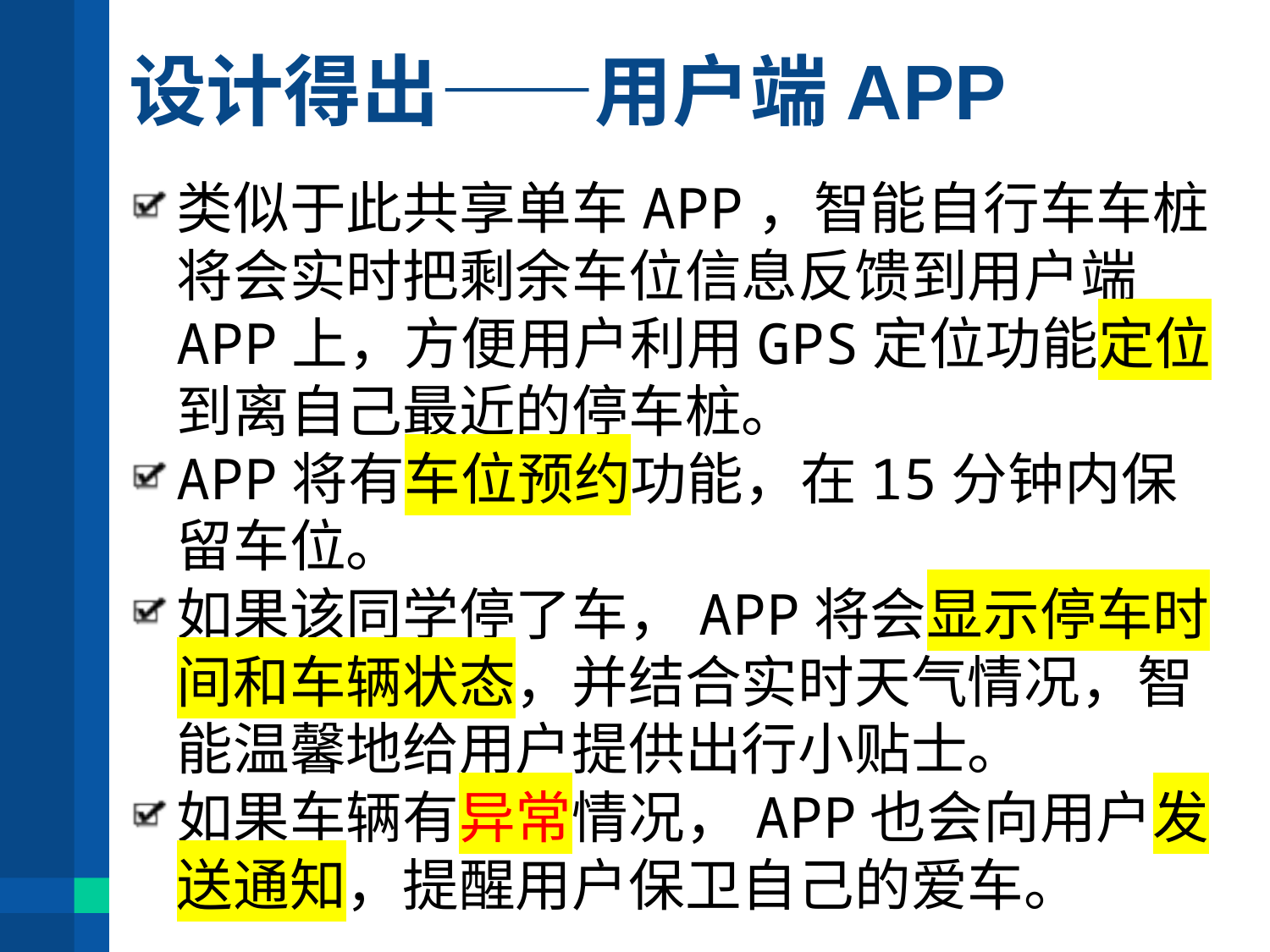

# 设计得出——用户端APP
类似于此共享单车APP，智能自行车车桩将会实时把剩余车位信息反馈到用户端APP上，方便用户利用GPS定位功能定位到离自己最近的停车桩。
APP将有车位预约功能，在15分钟内保留车位。
如果该同学停了车，APP将会显示停车时间和车辆状态，并结合实时天气情况，智能温馨地给用户提供出行小贴士。
如果车辆有异常情况，APP也会向用户发送通知，提醒用户保卫自己的爱车。